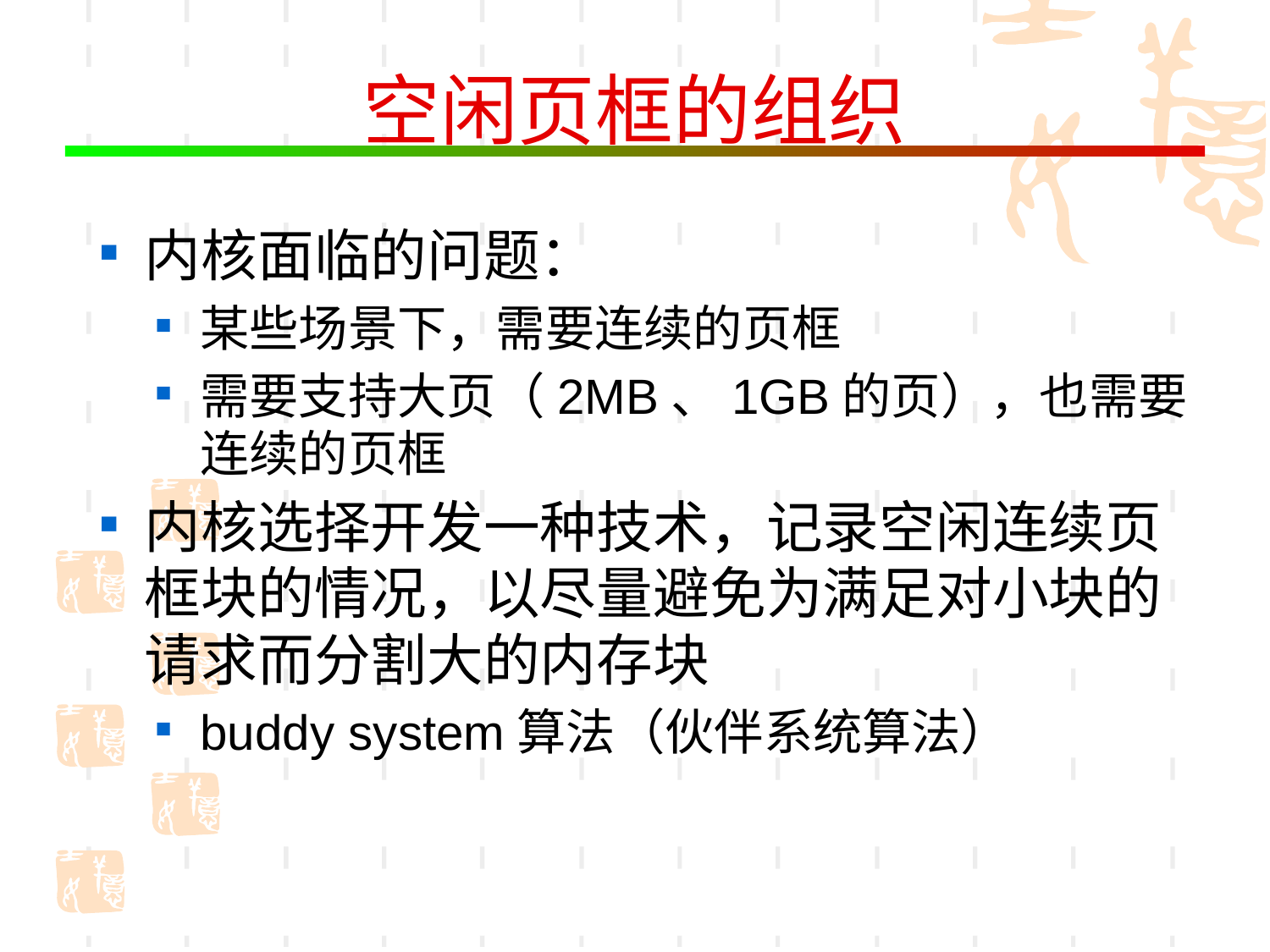

# 空闲页框的组织
内核面临的问题：
某些场景下，需要连续的页框
需要支持大页（2MB、1GB的页），也需要连续的页框
内核选择开发一种技术，记录空闲连续页框块的情况，以尽量避免为满足对小块的请求而分割大的内存块
buddy system算法（伙伴系统算法）